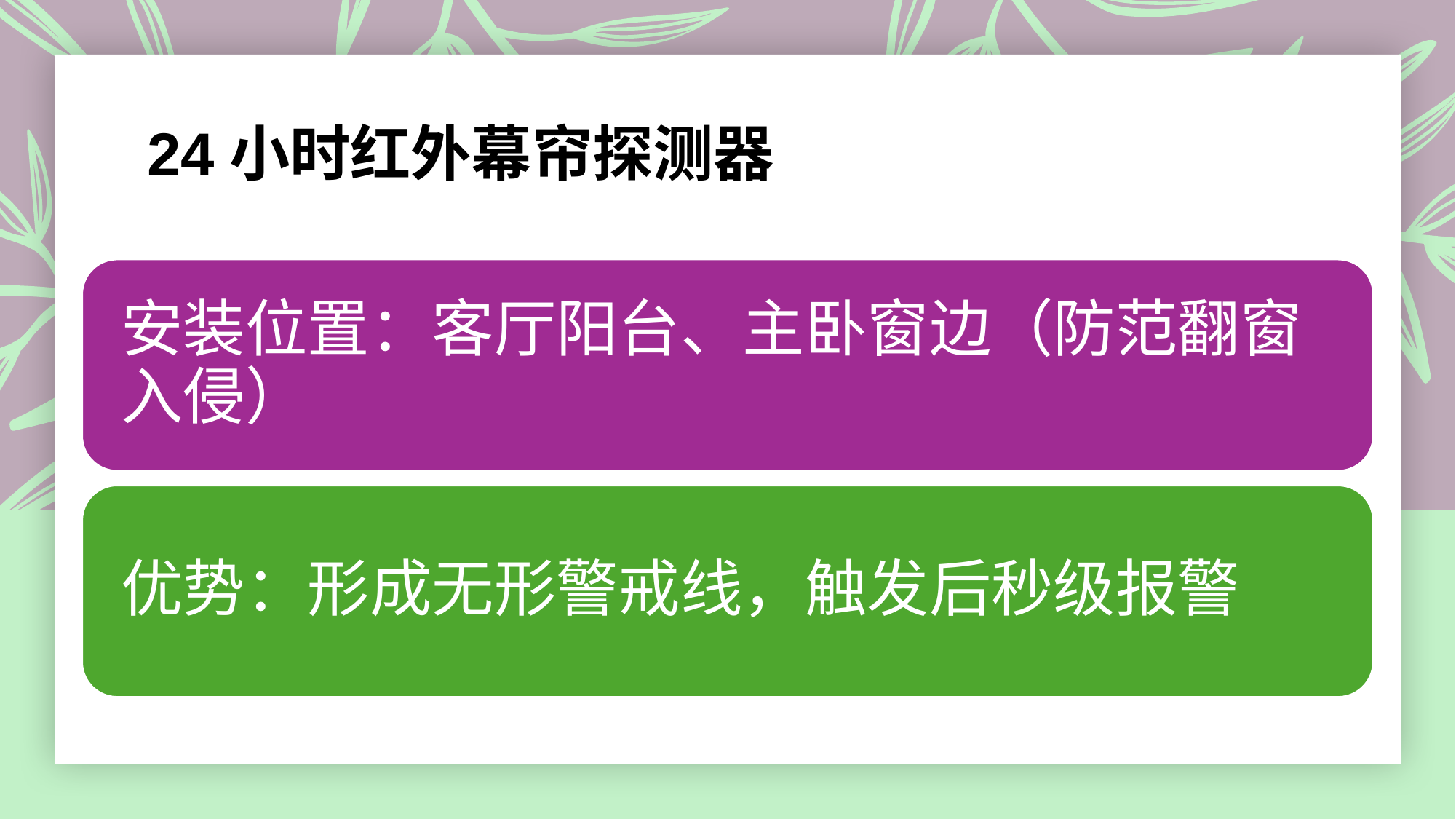

# 24小时红外幕帘探测器
安装位置：客厅阳台、主卧窗边（防范翻窗入侵）
优势：形成无形警戒线，触发后秒级报警